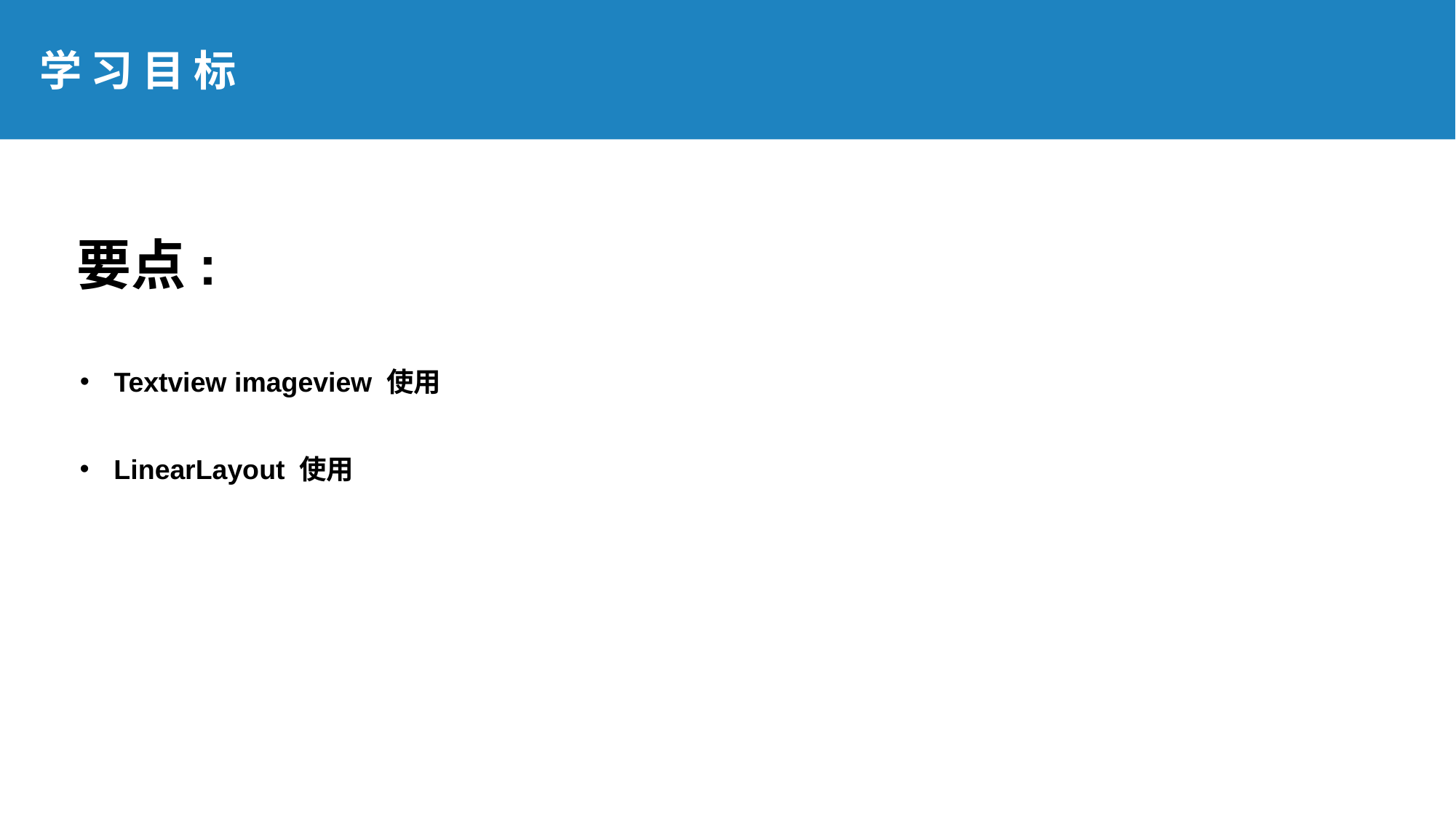

学习目标
要点:
Textview imageview 使用
LinearLayout 使用